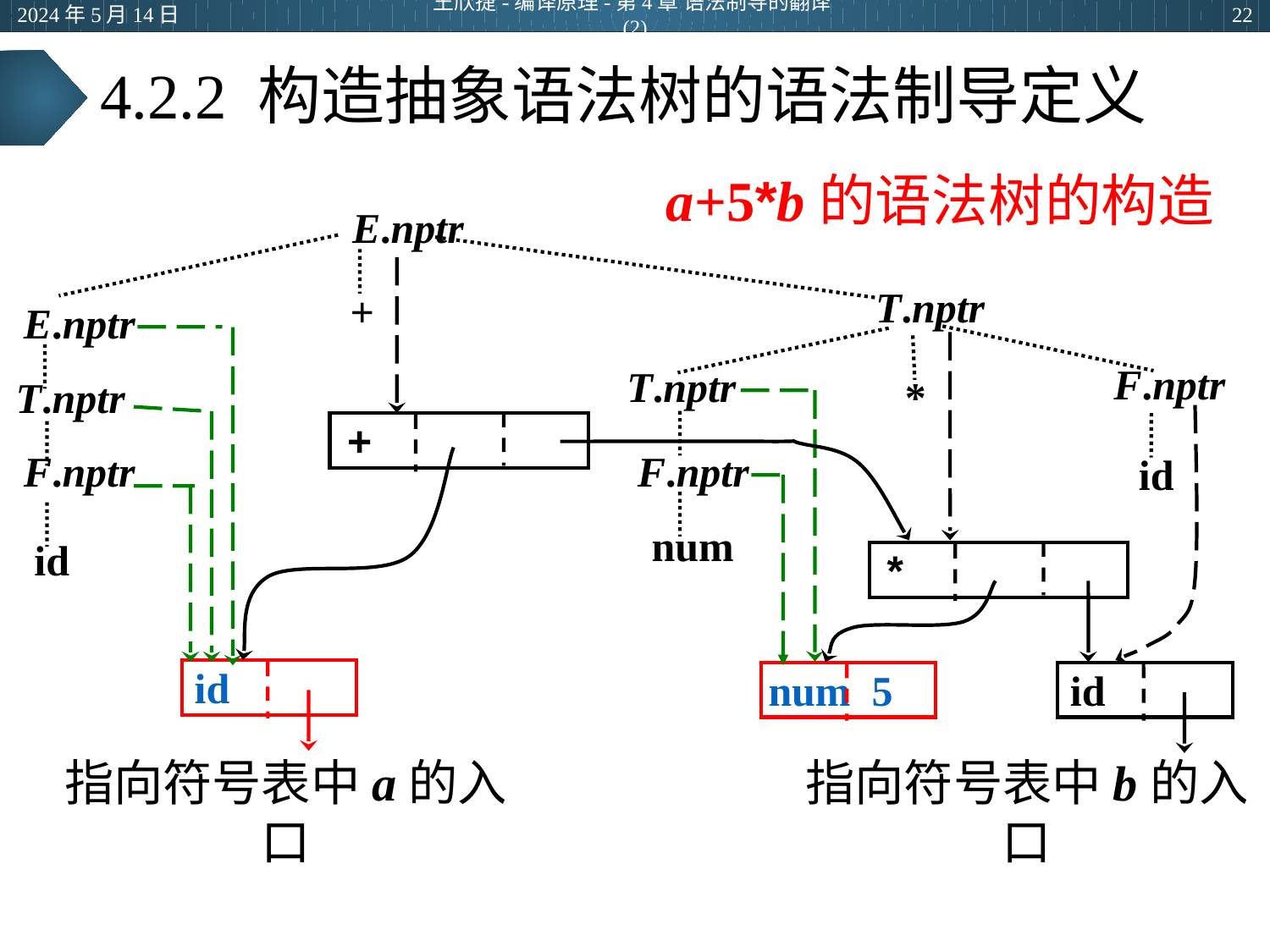

2024年5月14日
王欣捷-编译原理-第4章 语法制导的翻译(2)
22
# 4.2.2 构造抽象语法树的语法制导定义
a+5*b的语法树的构造
E.nptr

T.nptr
+
E.nptr

F.nptr
T.nptr
*
T.nptr

+

F.nptr
F.nptr
id

num
id
*

id

num  5

id

指向符号表中a的入口
指向符号表中b的入口